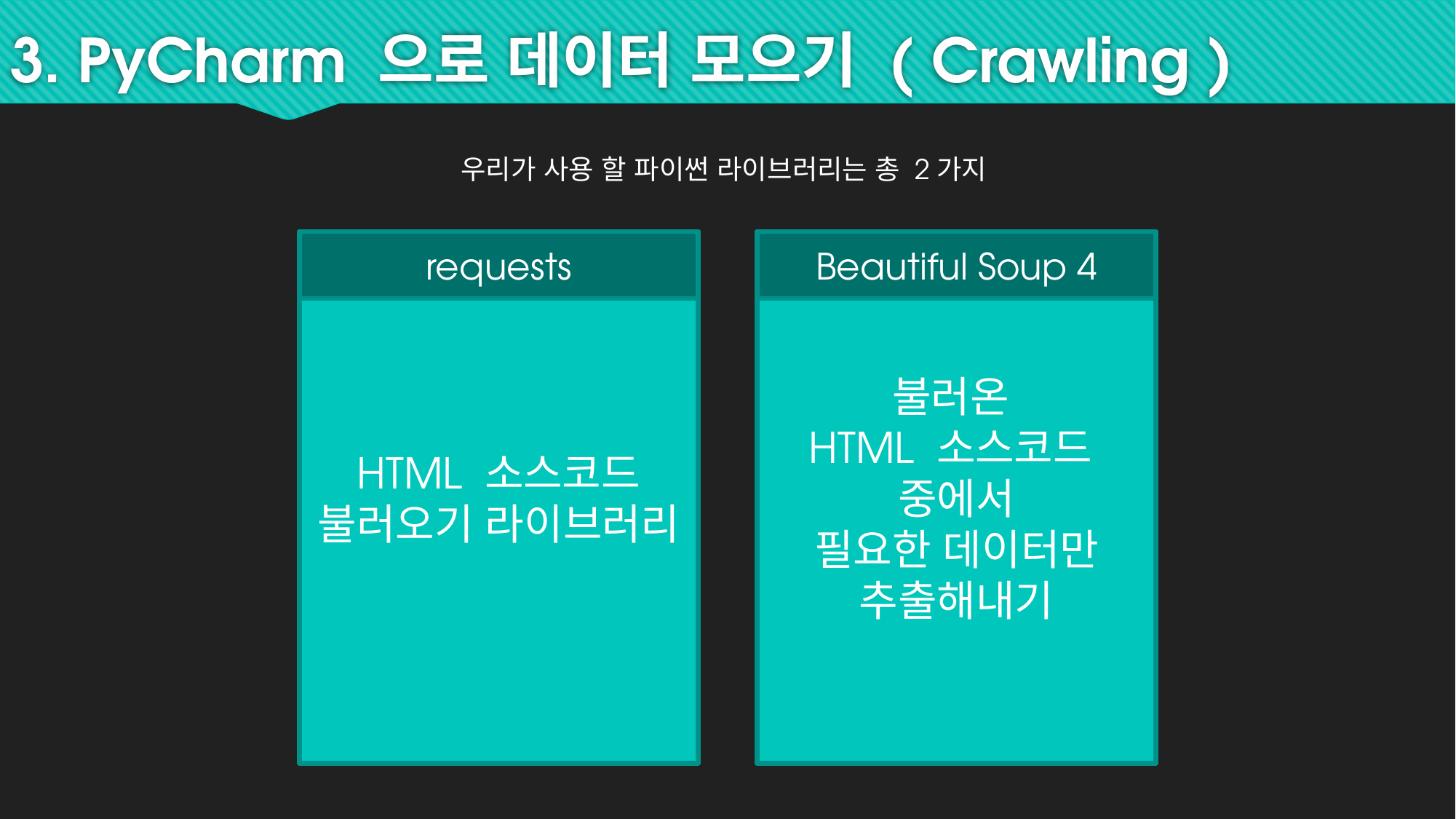

# 3. PyCharm 으로 데이터 모으기 ( Crawling )
우리가 사용 할 파이썬 라이브러리는 총 2가지
requests
HTML 소스코드
불러오기 라이브러리
Beautiful Soup 4
불러온
HTML 소스코드
중에서
필요한 데이터만
추출해내기